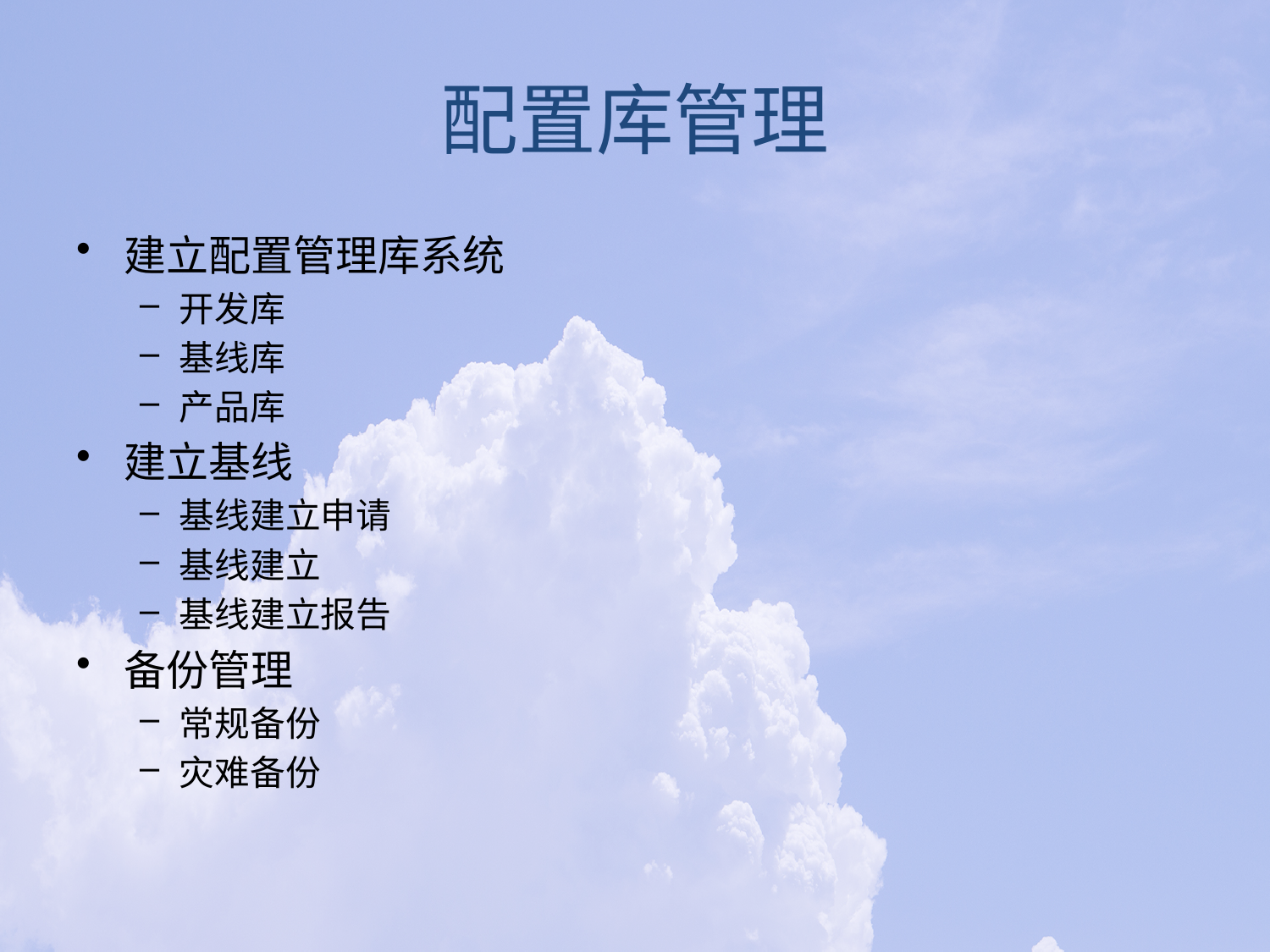

配置库管理
建立配置管理库系统
开发库
基线库
产品库
建立基线
基线建立申请
基线建立
基线建立报告
备份管理
常规备份
灾难备份